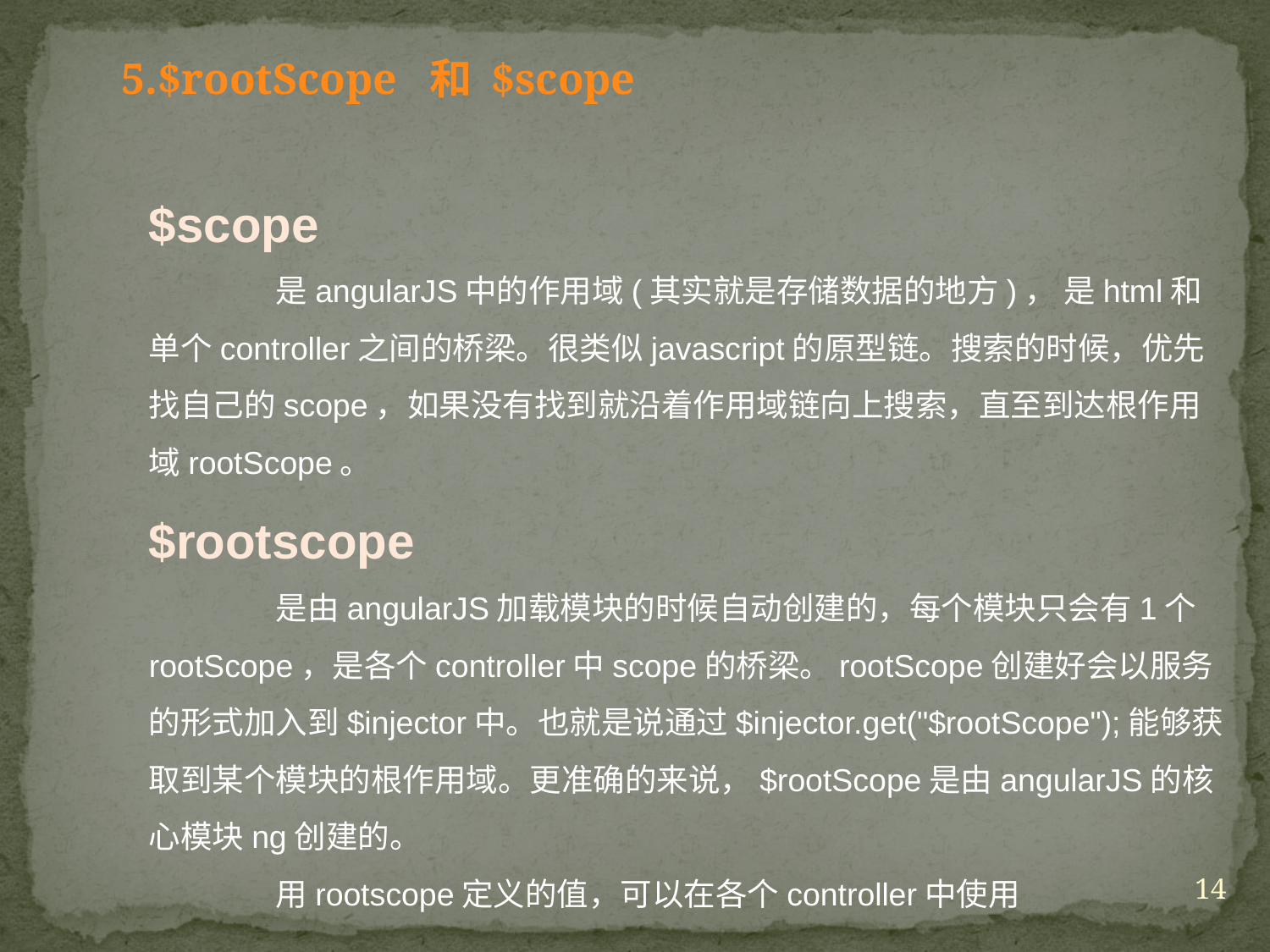

5.$rootScope  和 $scope
$scope
	是angularJS中的作用域(其实就是存储数据的地方)， 是html和单个controller之间的桥梁。很类似javascript的原型链。搜索的时候，优先找自己的scope，如果没有找到就沿着作用域链向上搜索，直至到达根作用域rootScope。
$rootscope
	是由angularJS加载模块的时候自动创建的，每个模块只会有1个rootScope，是各个controller中scope的桥梁。rootScope创建好会以服务的形式加入到$injector中。也就是说通过$injector.get("$rootScope");能够获取到某个模块的根作用域。更准确的来说，$rootScope是由angularJS的核心模块ng创建的。
	用rootscope定义的值，可以在各个controller中使用
14